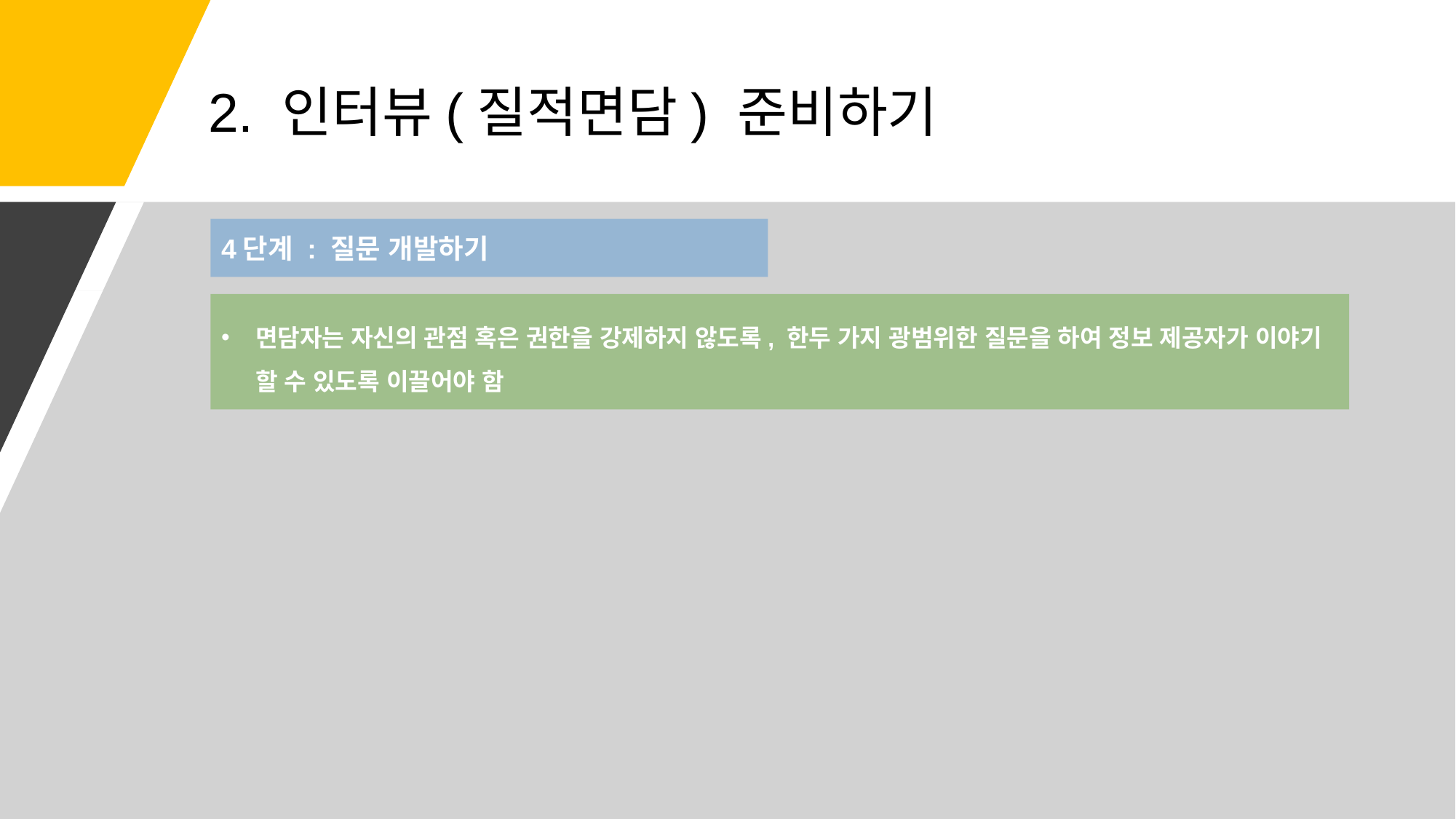

# 2. 인터뷰(질적면담) 준비하기

4단계 : 질문 개발하기
면담자는 자신의 관점 혹은 권한을 강제하지 않도록, 한두 가지 광범위한 질문을 하여 정보 제공자가 이야기 할 수 있도록 이끌어야 함